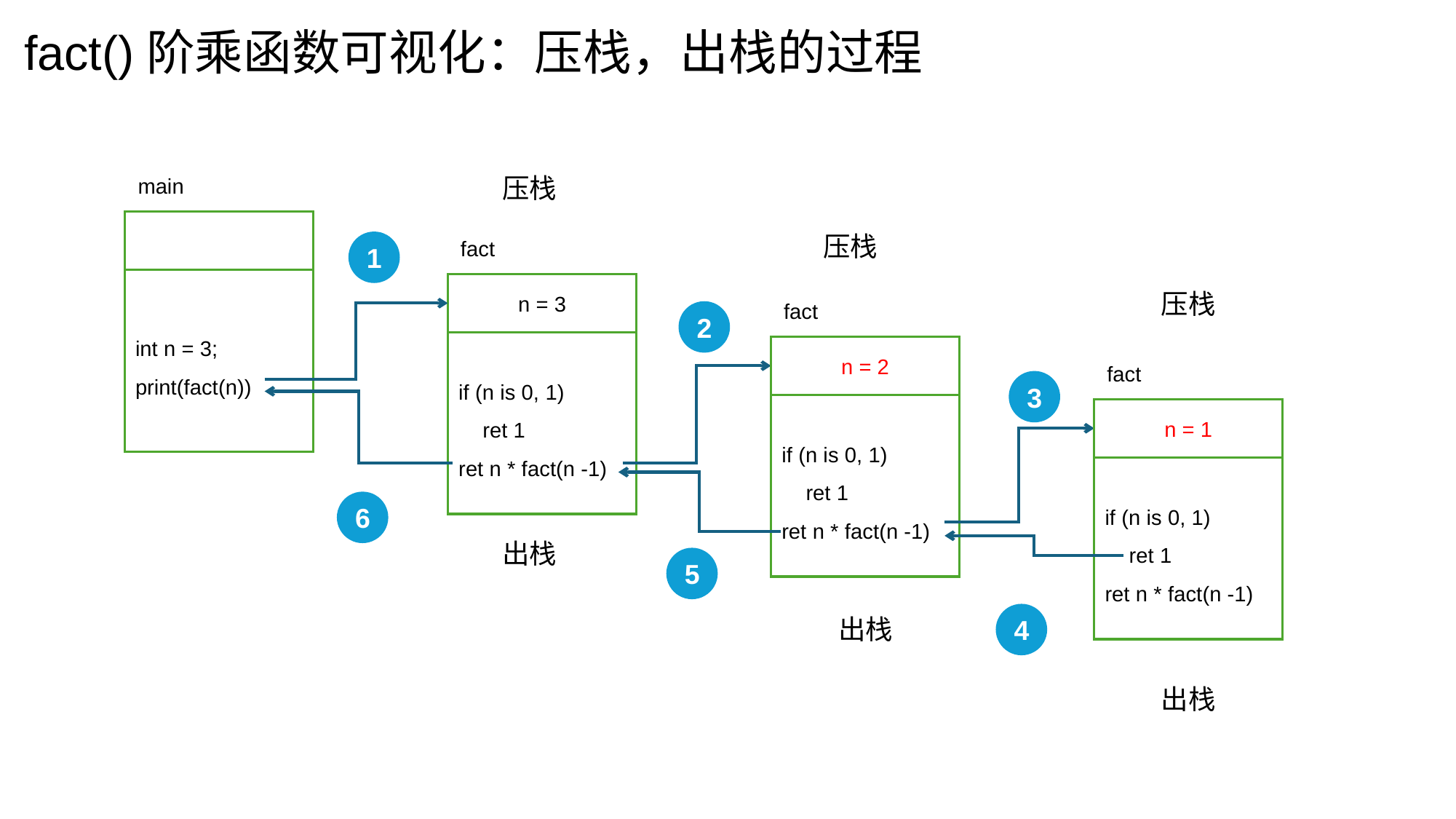

fact()阶乘函数可视化：压栈，出栈的过程
压栈
main

int n = 3;
print(fact(n))
压栈
fact
n = 3
if (n is 0, 1)
    ret 1
ret n * fact(n -1)
1
压栈
fact
n = 2
if (n is 0, 1)
    ret 1
ret n * fact(n -1)
2
fact
n = 1
if (n is 0, 1)
    ret 1
ret n * fact(n -1)
3
6
出栈
5
4
出栈
出栈